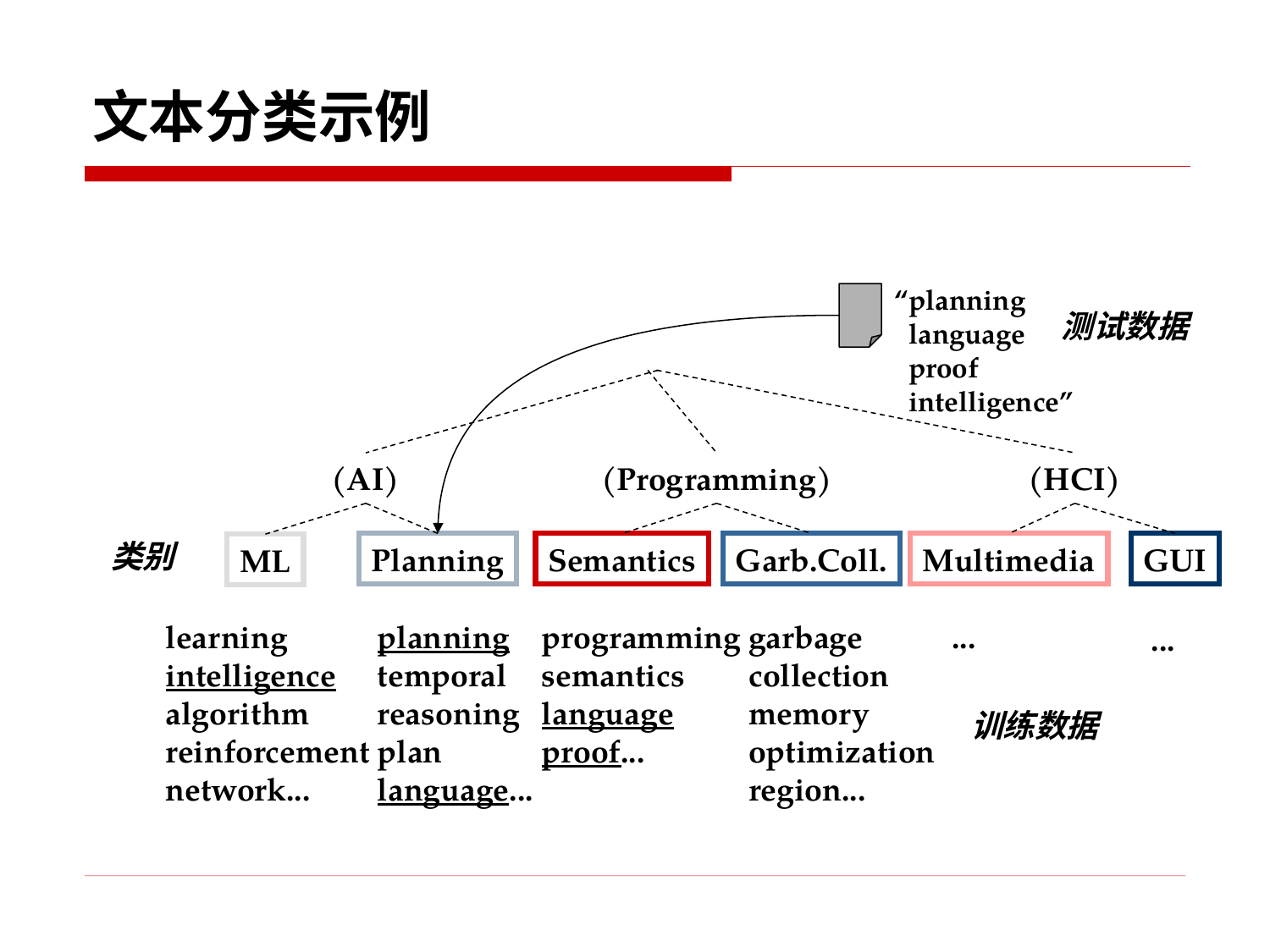

文本分类示例
“planning
  language
  proof
  intelligence”

测试数据
(AI)
(Programming)
(HCI)
类别
Planning
Semantics
Garb.Coll.
Multimedia
GUI
ML
learning
intelligence
algorithm
reinforcement
network...
planning
temporal
reasoning
plan
language...
programming
semantics
language
proof...
garbage
collection
memory
optimization
region...
...
...
训练数据